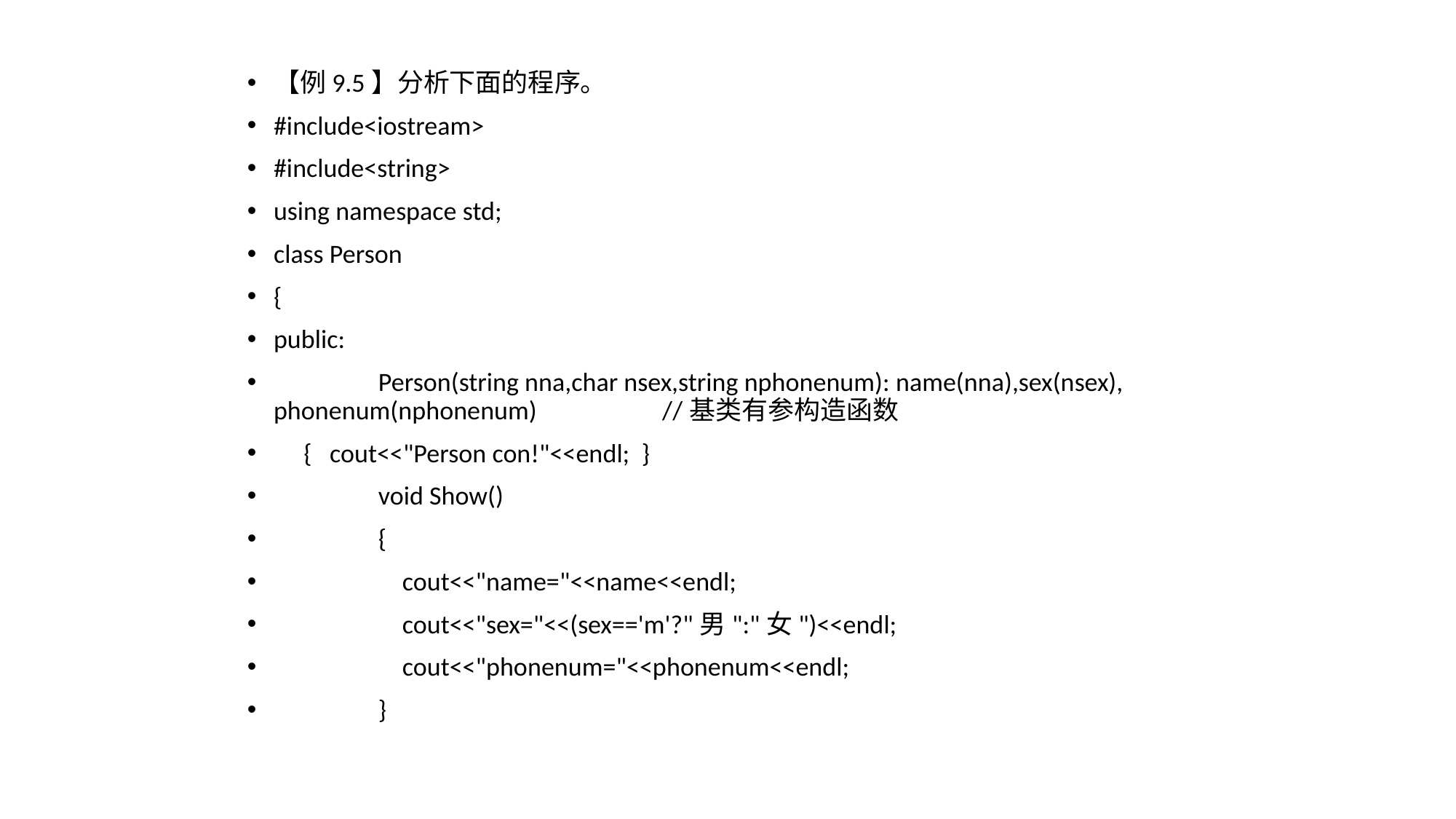

【例9.5】分析下面的程序。
#include<iostream>
#include<string>
using namespace std;
class Person
{
public:
	Person(string nna,char nsex,string nphonenum): name(nna),sex(nsex), phonenum(nphonenum)                     //基类有参构造函数
     {   cout<<"Person con!"<<endl;  }
	void Show()
	{
	    cout<<"name="<<name<<endl;
	    cout<<"sex="<<(sex=='m'?"男":"女")<<endl;
	    cout<<"phonenum="<<phonenum<<endl;
	}